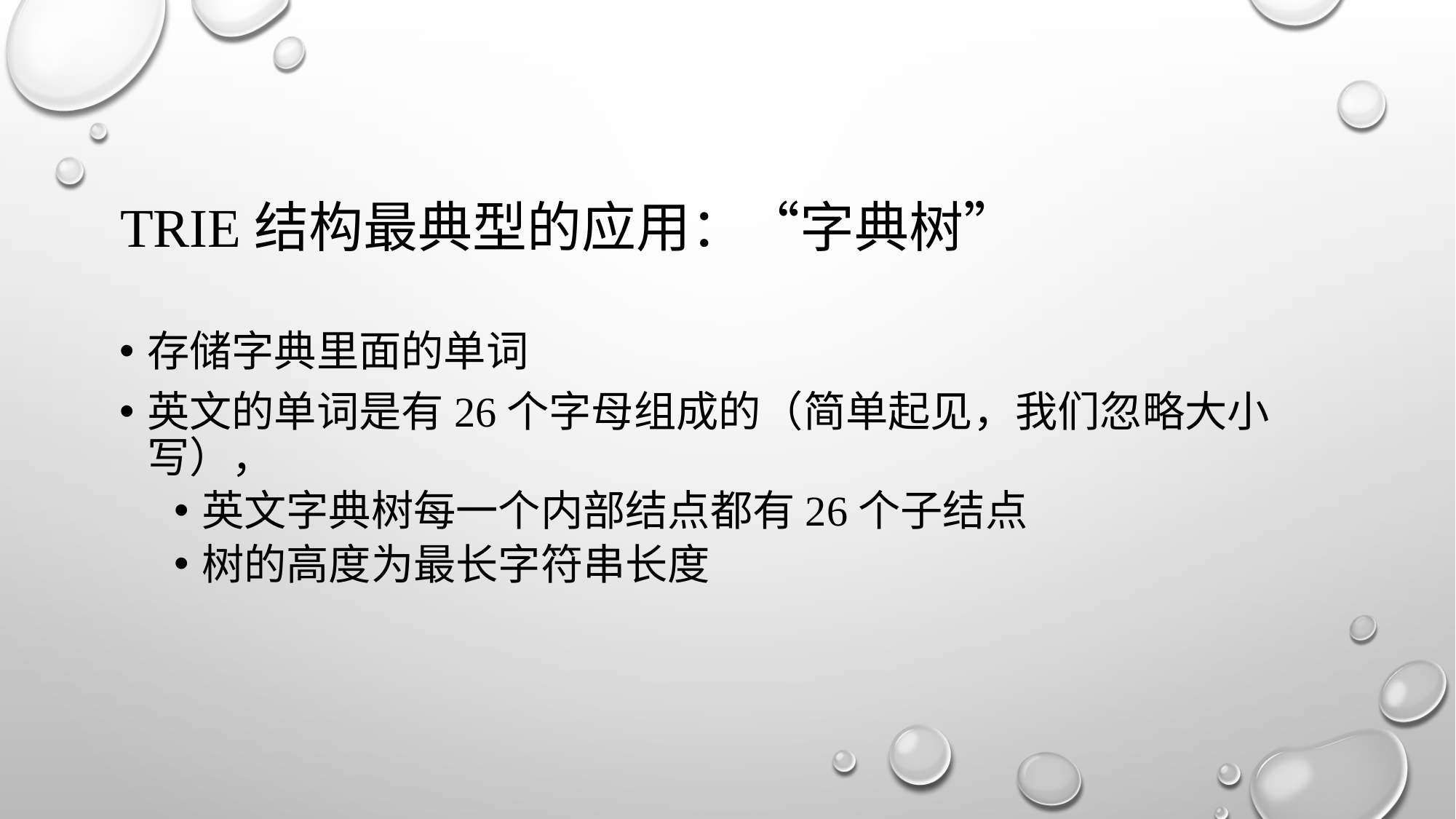

# Trie结构最典型的应用：“字典树”
存储字典里面的单词
英文的单词是有26个字母组成的（简单起见，我们忽略大小写），
英文字典树每一个内部结点都有26个子结点
树的高度为最长字符串长度